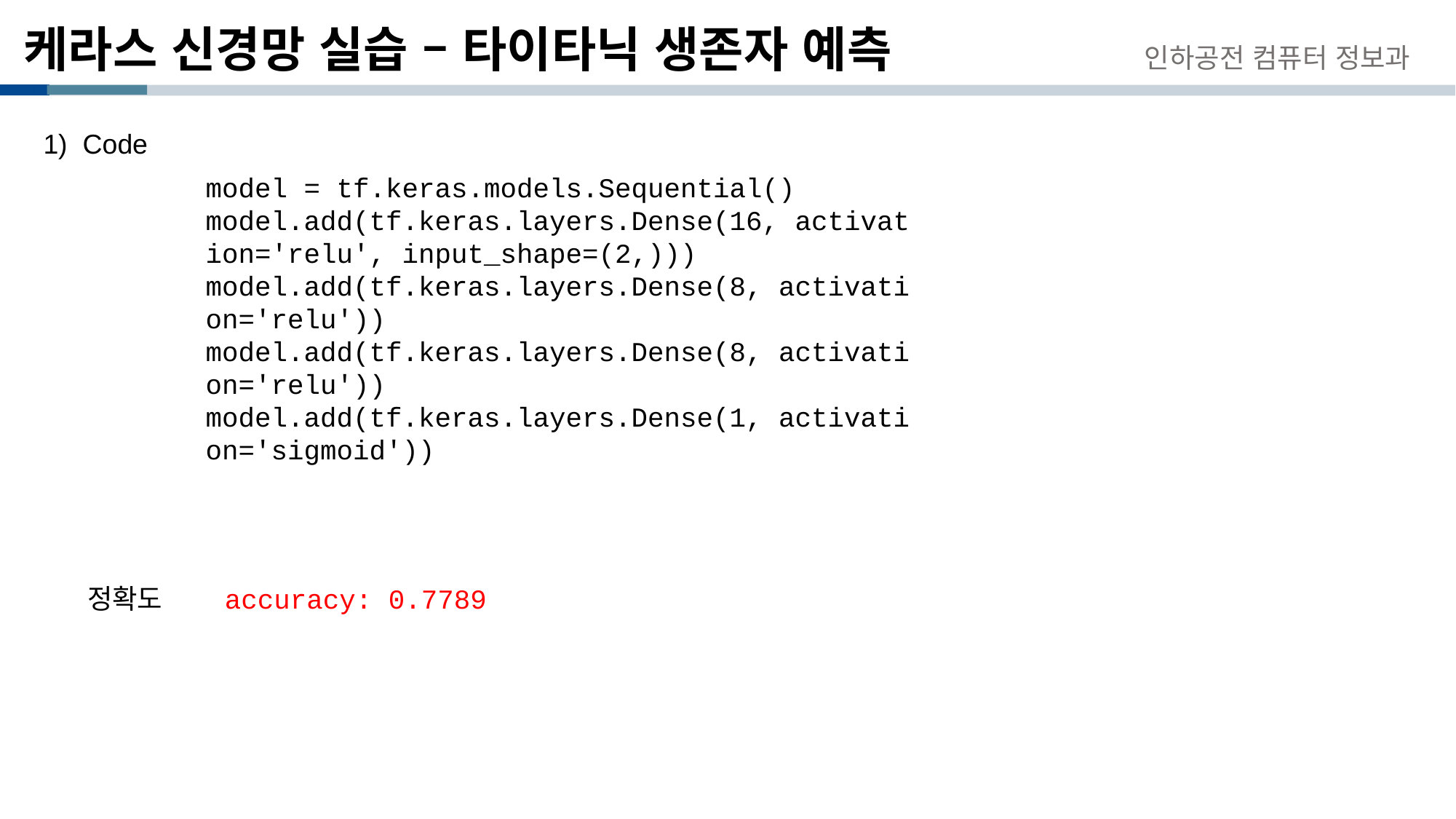

# 케라스 신경망 실습 – 타이타닉 생존자 예측
인하공전 컴퓨터 정보과
1)  Code
model = tf.keras.models.Sequential()
model.add(tf.keras.layers.Dense(16, activation='relu', input_shape=(2,)))
model.add(tf.keras.layers.Dense(8, activation='relu'))
model.add(tf.keras.layers.Dense(8, activation='relu'))
model.add(tf.keras.layers.Dense(1, activation='sigmoid'))

정확도
accuracy: 0.7789